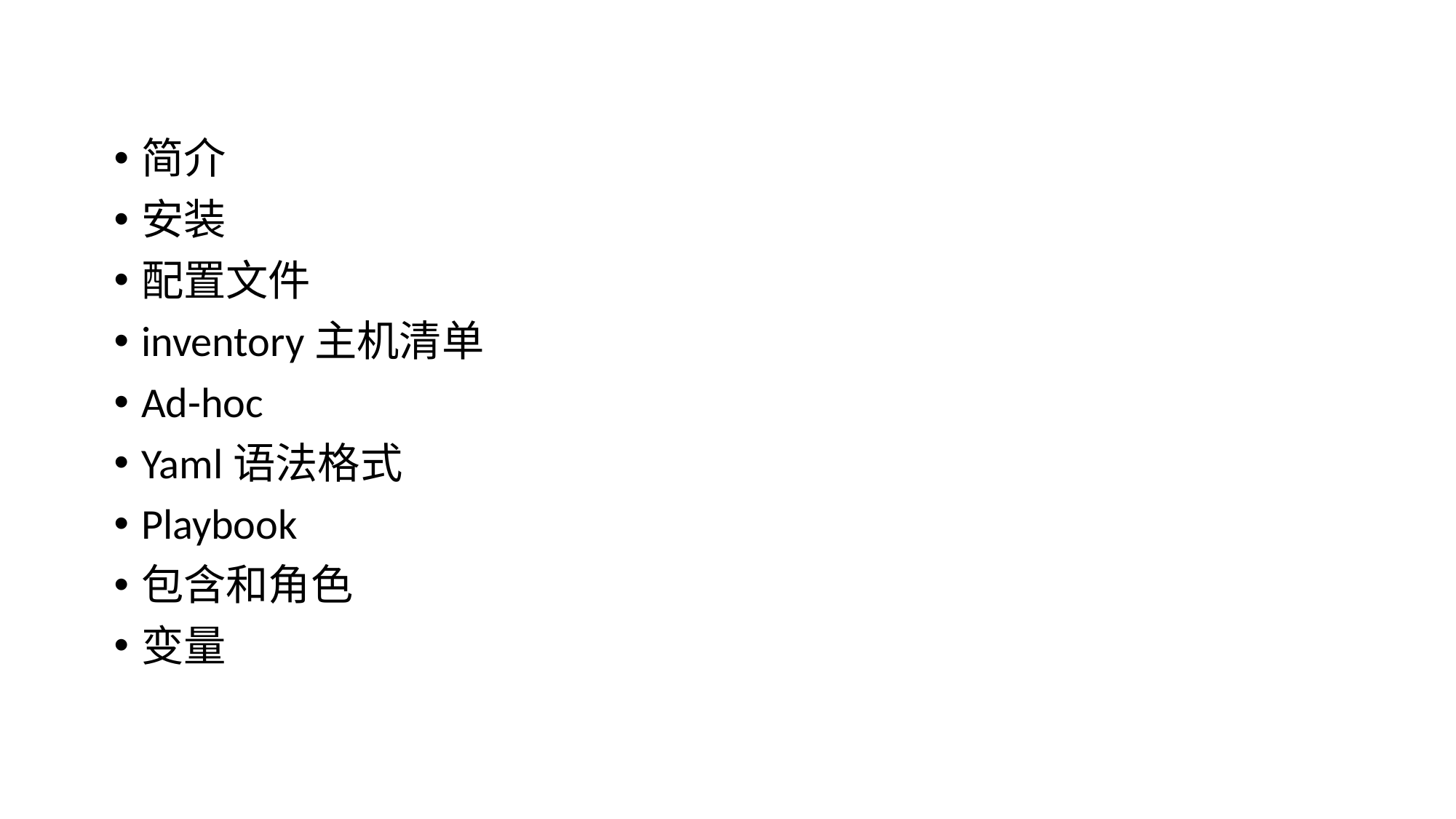

简介
安装
配置文件
inventory主机清单
Ad-hoc
Yaml语法格式
Playbook
包含和角色
变量